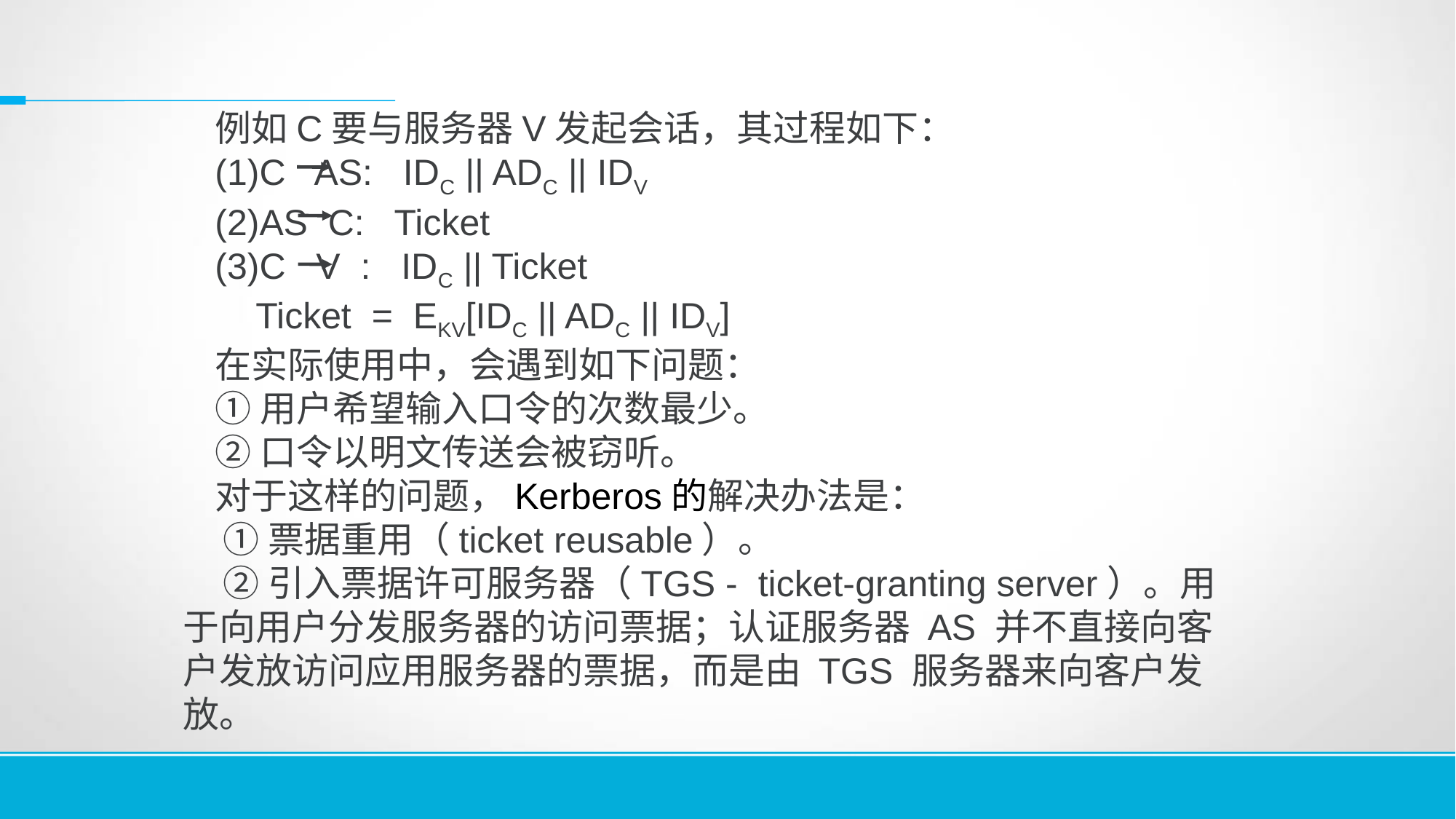

例如C要与服务器V发起会话，其过程如下：
(1)C   AS:   IDC || ADC || IDV
(2)AS  C:   Ticket
(3)C   V  :   IDC || Ticket
    Ticket  =  EKV[IDC || ADC || IDV]
在实际使用中，会遇到如下问题：
①用户希望输入口令的次数最少。
②口令以明文传送会被窃听。
对于这样的问题，Kerberos的解决办法是：
 ①票据重用（ticket reusable）。
 ②引入票据许可服务器（TGS -  ticket-granting server）。用于向用户分发服务器的访问票据；认证服务器 AS 并不直接向客户发放访问应用服务器的票据，而是由 TGS 服务器来向客户发放。